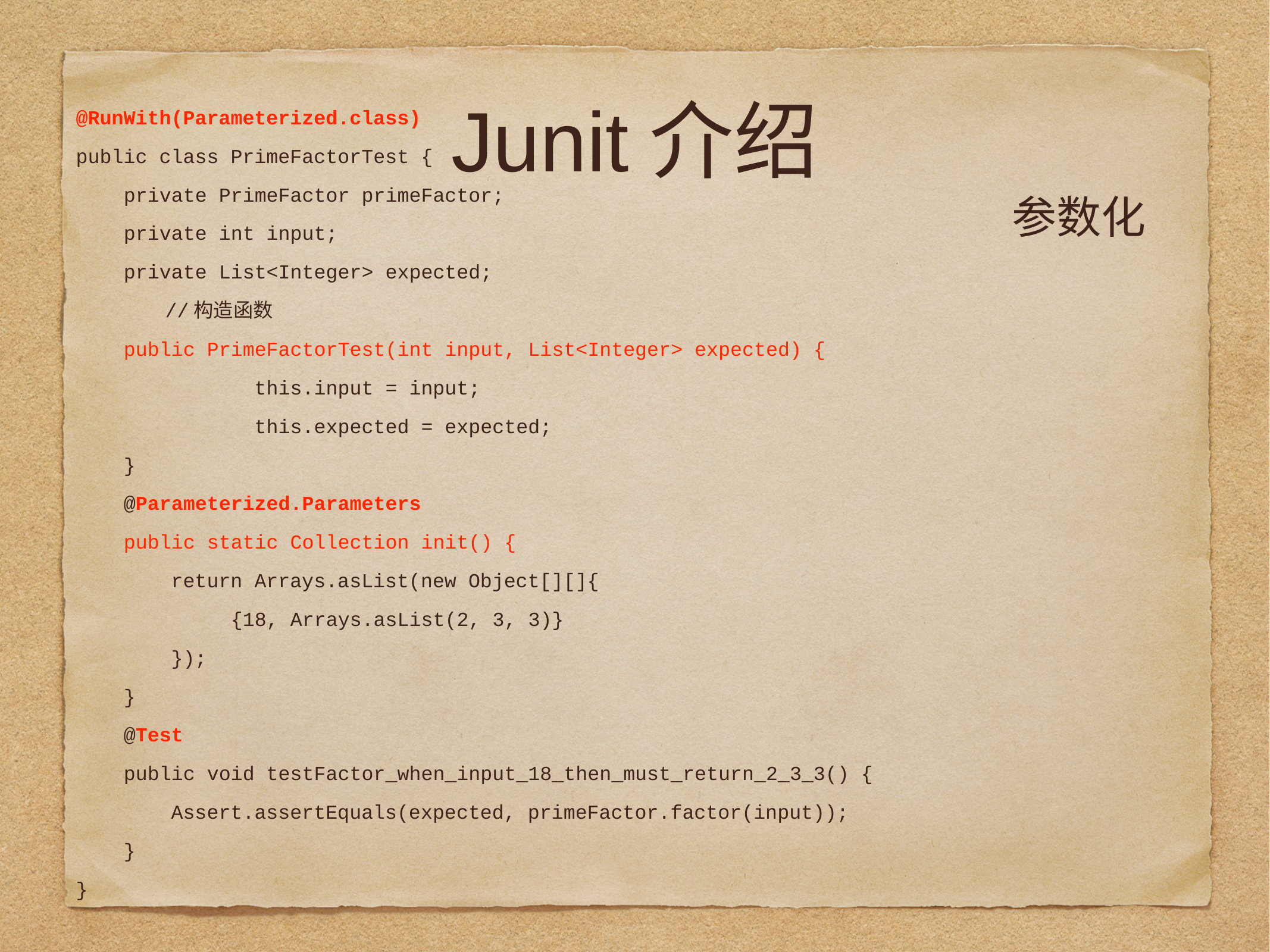

# Junit介绍
参数化
@RunWith(Parameterized.class)
public class PrimeFactorTest {
    private PrimeFactor primeFactor;
    private int input;
    private List<Integer> expected;
	//构造函数
    public PrimeFactorTest(int input, List<Integer> expected) {
		this.input = input;
		this.expected = expected;
    }
    @Parameterized.Parameters
    public static Collection init() {
        return Arrays.asList(new Object[][]{
             {18, Arrays.asList(2, 3, 3)}
        });
    }
    @Test
    public void testFactor_when_input_18_then_must_return_2_3_3() {
        Assert.assertEquals(expected, primeFactor.factor(input));
    }
}